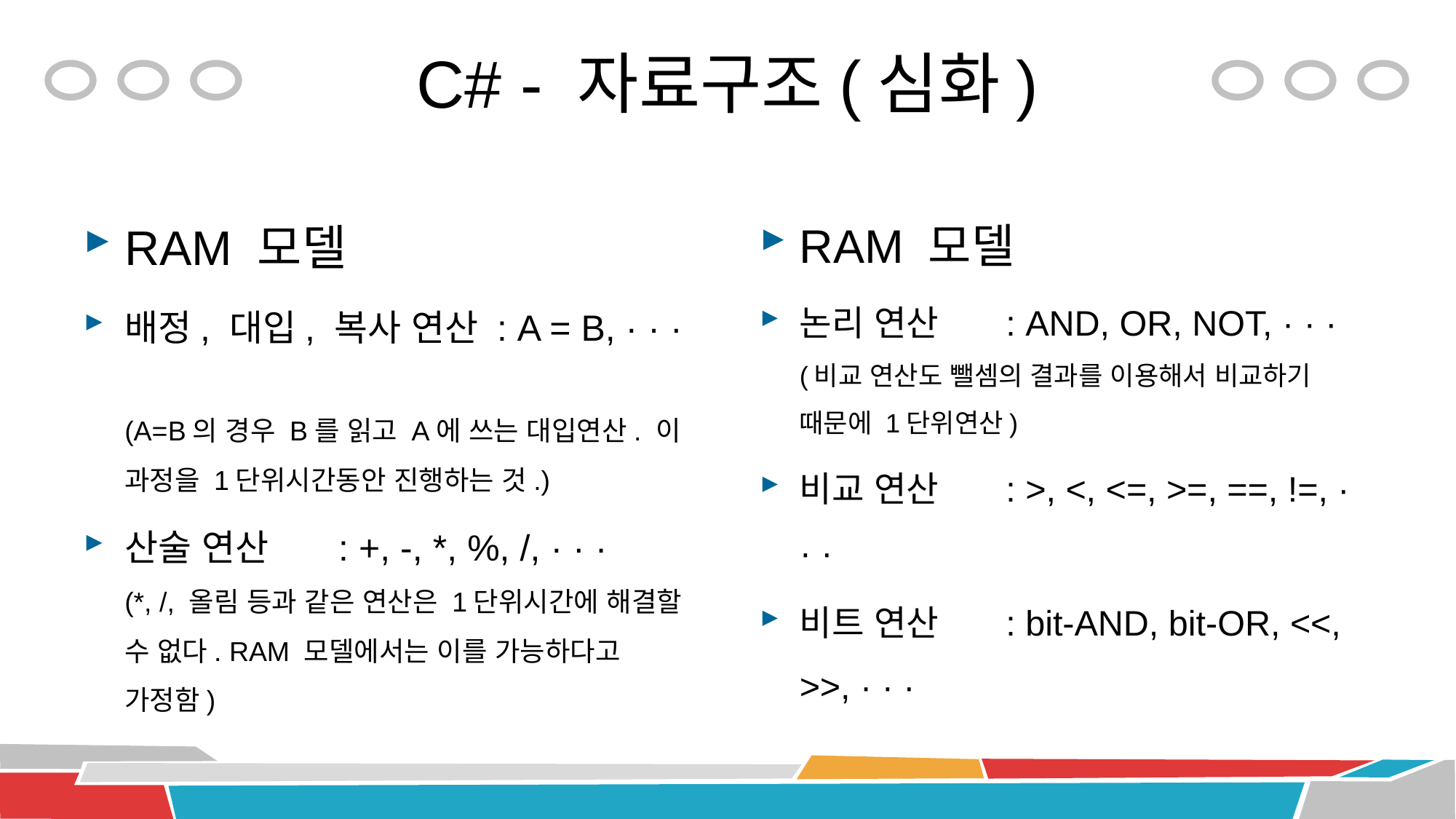

# C# - 자료구조(심화)
RAM 모델
배정, 대입, 복사 연산 : A = B, · · ·
(A=B의 경우 B를 읽고 A에 쓰는 대입연산. 이 과정을 1단위시간동안 진행하는 것.)
산술 연산      : +, -, *, %, /, · · ·
(*, /, 올림 등과 같은 연산은 1단위시간에 해결할 수 없다. RAM 모델에서는 이를 가능하다고 가정함)

RAM 모델
논리 연산      : AND, OR, NOT, · · ·
(비교 연산도 뺄셈의 결과를 이용해서 비교하기 때문에 1단위연산)
비교 연산      : >, <, <=, >=, ==, !=, · · ·
비트 연산      : bit-AND, bit-OR, <<, >>, · · ·